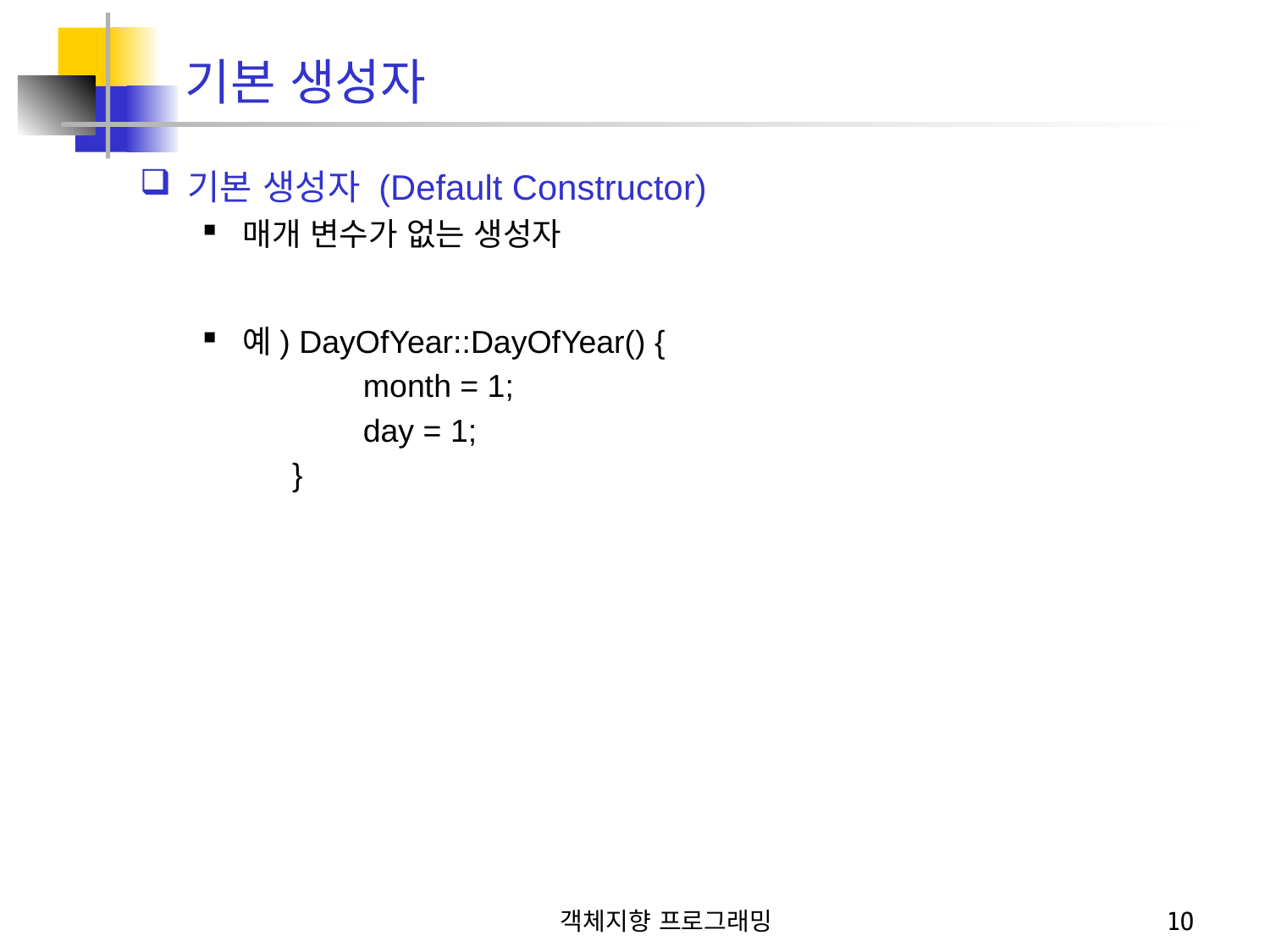

기본 생성자
기본 생성자 (Default Constructor)
매개 변수가 없는 생성자

예) DayOfYear::DayOfYear() {
                  month = 1;
                  day = 1;
          }
객체지향 프로그래밍
10